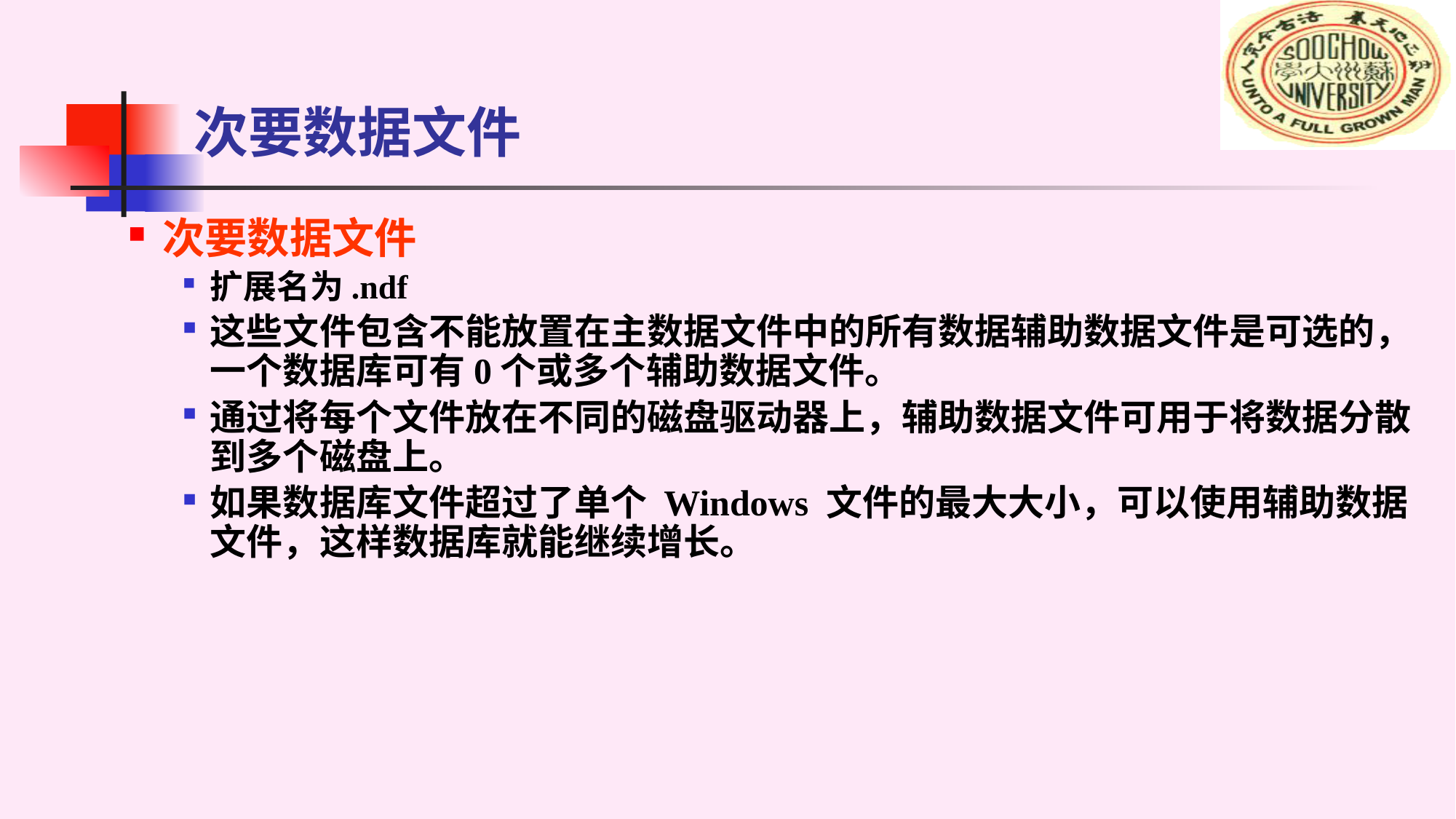

# 次要数据文件
次要数据文件
扩展名为.ndf
这些文件包含不能放置在主数据文件中的所有数据辅助数据文件是可选的，一个数据库可有0个或多个辅助数据文件。
通过将每个文件放在不同的磁盘驱动器上，辅助数据文件可用于将数据分散到多个磁盘上。
如果数据库文件超过了单个 Windows 文件的最大大小，可以使用辅助数据文件，这样数据库就能继续增长。